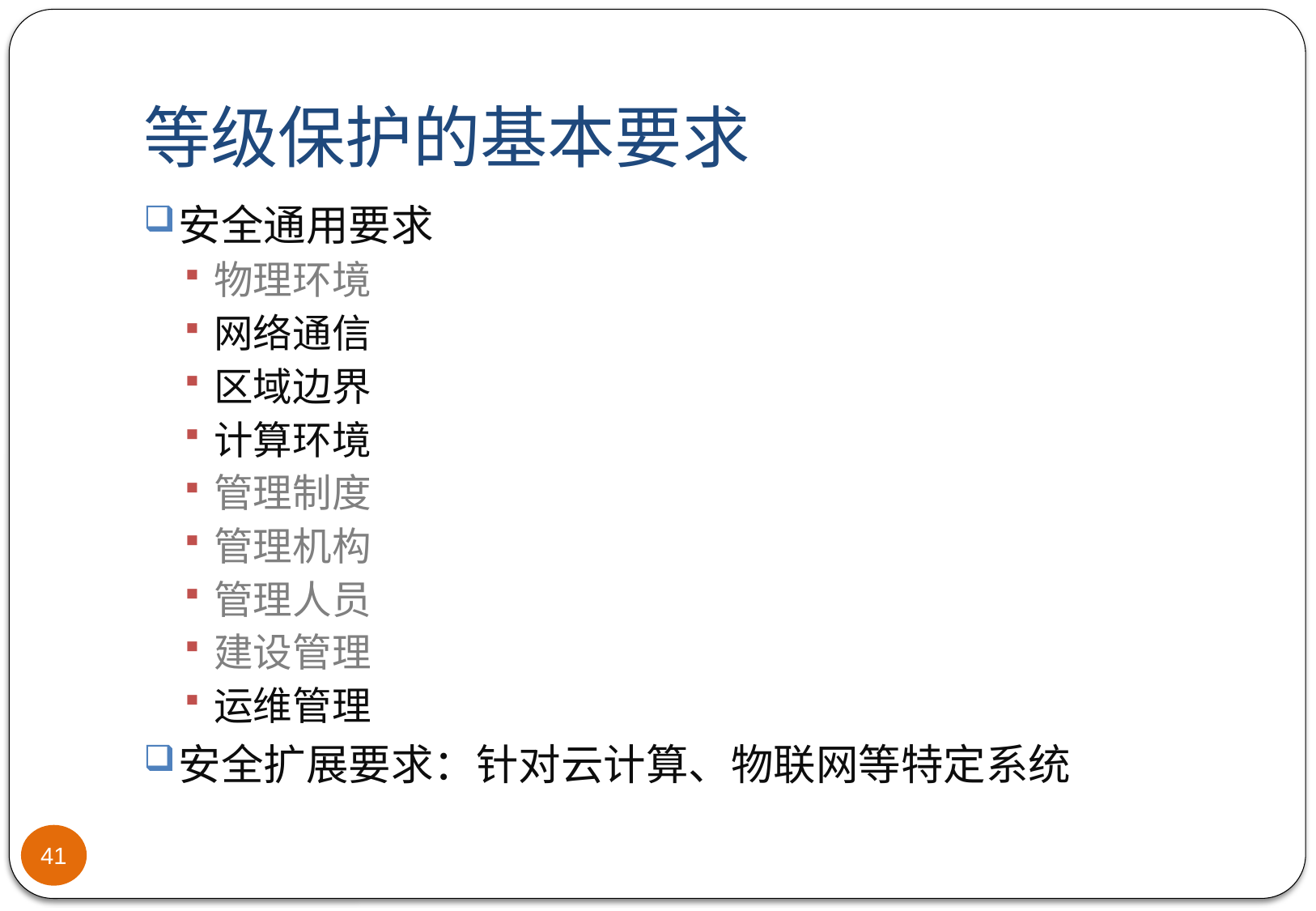

# 等级保护的基本要求
安全通用要求
物理环境
网络通信
区域边界
计算环境
管理制度
管理机构
管理人员
建设管理
运维管理
安全扩展要求：针对云计算、物联网等特定系统
41